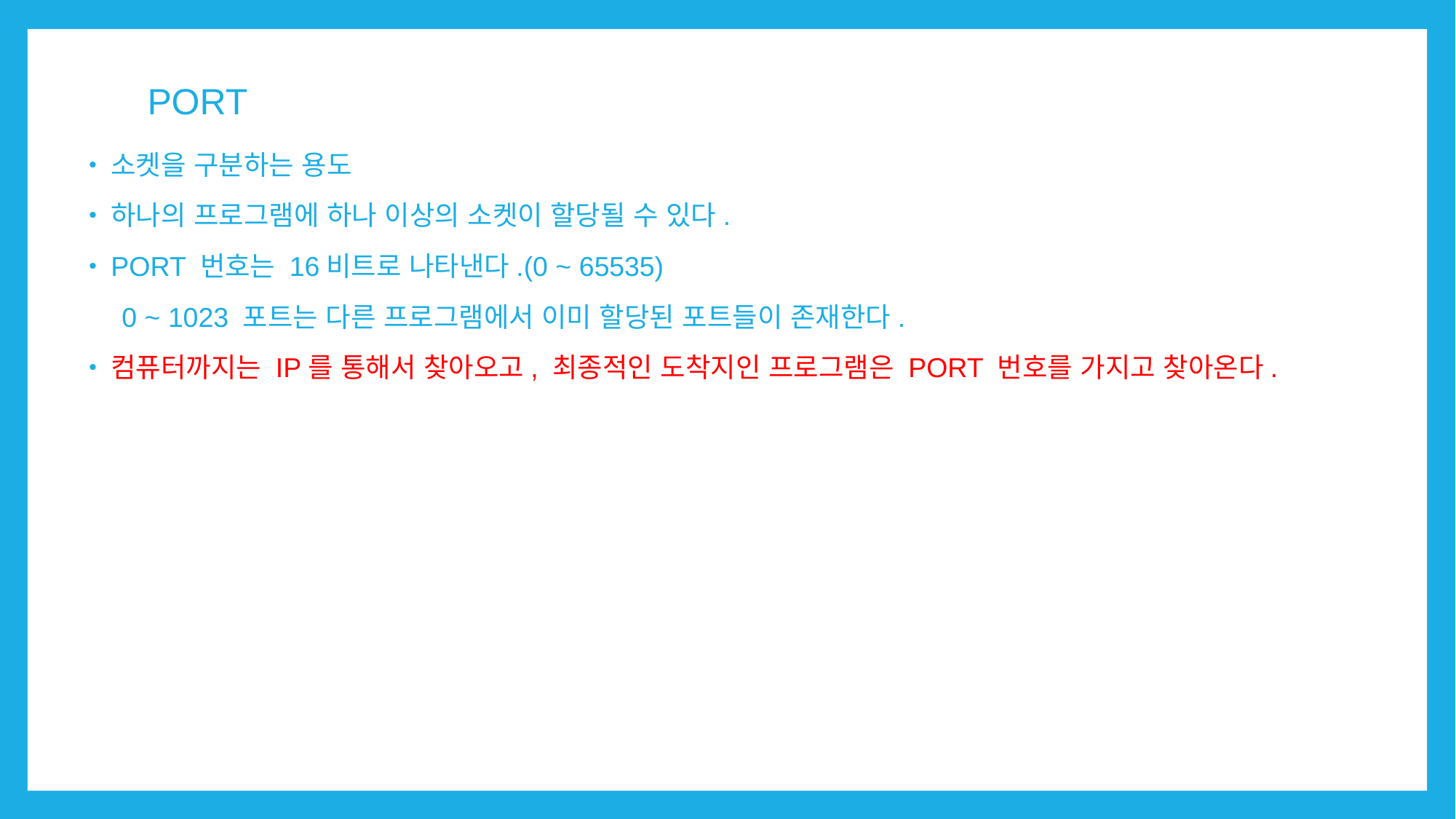

# PORT
소켓을 구분하는 용도
하나의 프로그램에 하나 이상의 소켓이 할당될 수 있다.
PORT 번호는 16비트로 나타낸다.(0 ~ 65535)
     0 ~ 1023 포트는 다른 프로그램에서 이미 할당된 포트들이 존재한다.
컴퓨터까지는 IP를 통해서 찾아오고, 최종적인 도착지인 프로그램은 PORT 번호를 가지고 찾아온다.